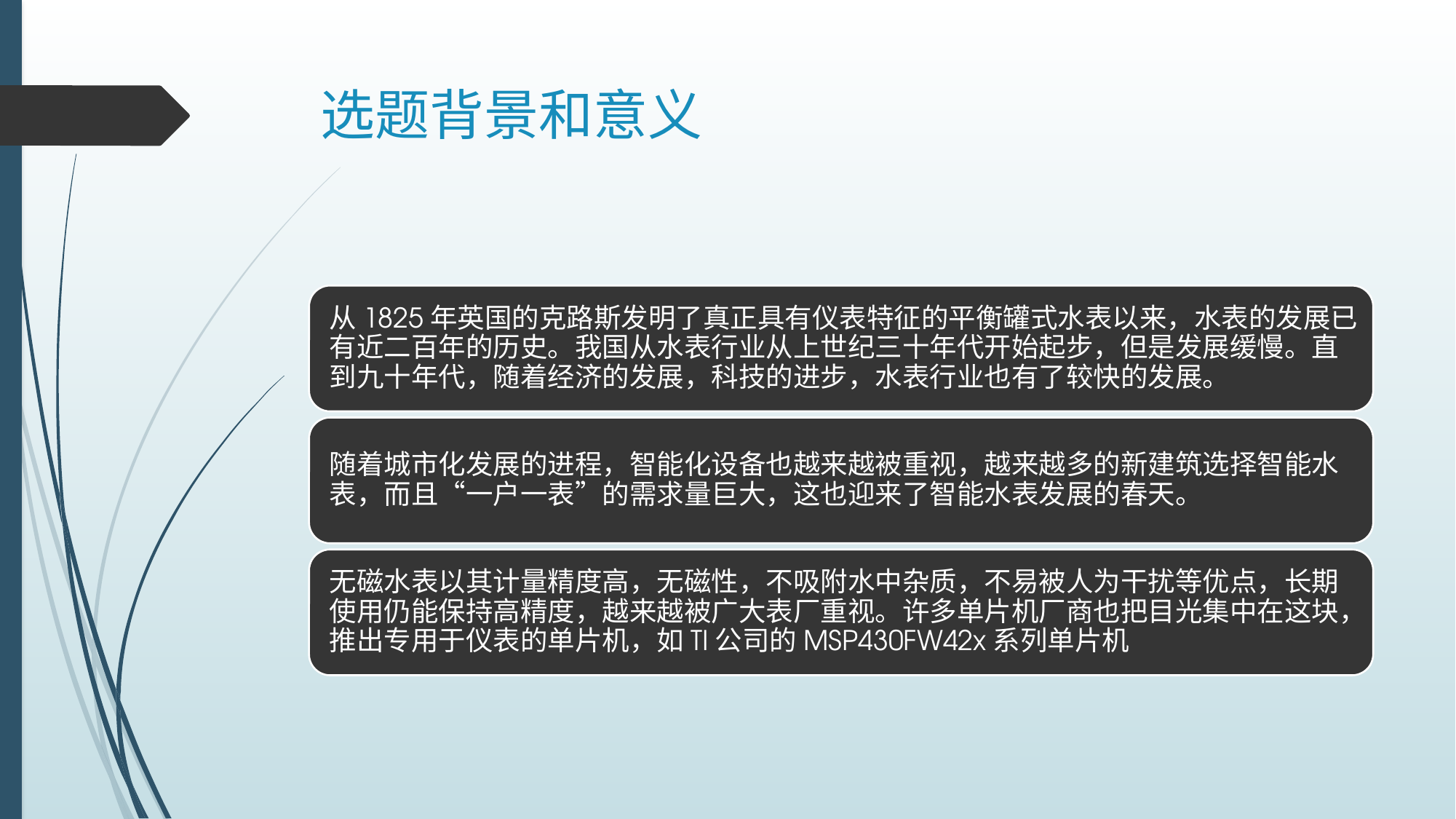

# 选题背景和意义
从1825年英国的克路斯发明了真正具有仪表特征的平衡罐式水表以来，水表的发展已有近二百年的历史。我国从水表行业从上世纪三十年代开始起步，但是发展缓慢。直到九十年代，随着经济的发展，科技的进步，水表行业也有了较快的发展。
随着城市化发展的进程，智能化设备也越来越被重视，越来越多的新建筑选择智能水表，而且“一户一表”的需求量巨大，这也迎来了智能水表发展的春天。
无磁水表以其计量精度高，无磁性，不吸附水中杂质，不易被人为干扰等优点，长期使用仍能保持高精度，越来越被广大表厂重视。许多单片机厂商也把目光集中在这块，推出专用于仪表的单片机，如TI公司的MSP430FW42x系列单片机